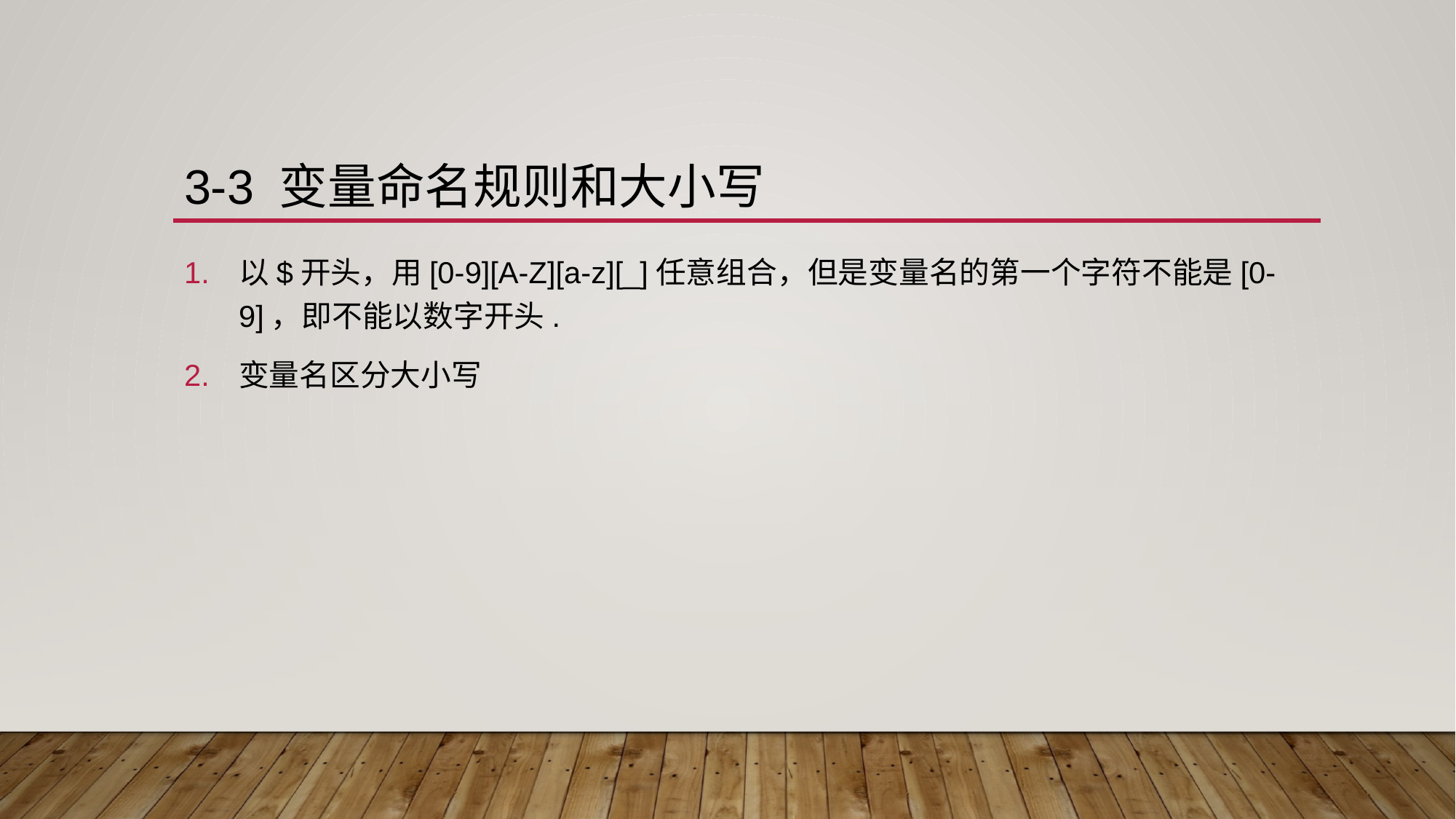

# 3-3 变量命名规则和大小写
以$开头，用[0-9][A-Z][a-z][_]任意组合，但是变量名的第一个字符不能是[0-9]，即不能以数字开头.
变量名区分大小写